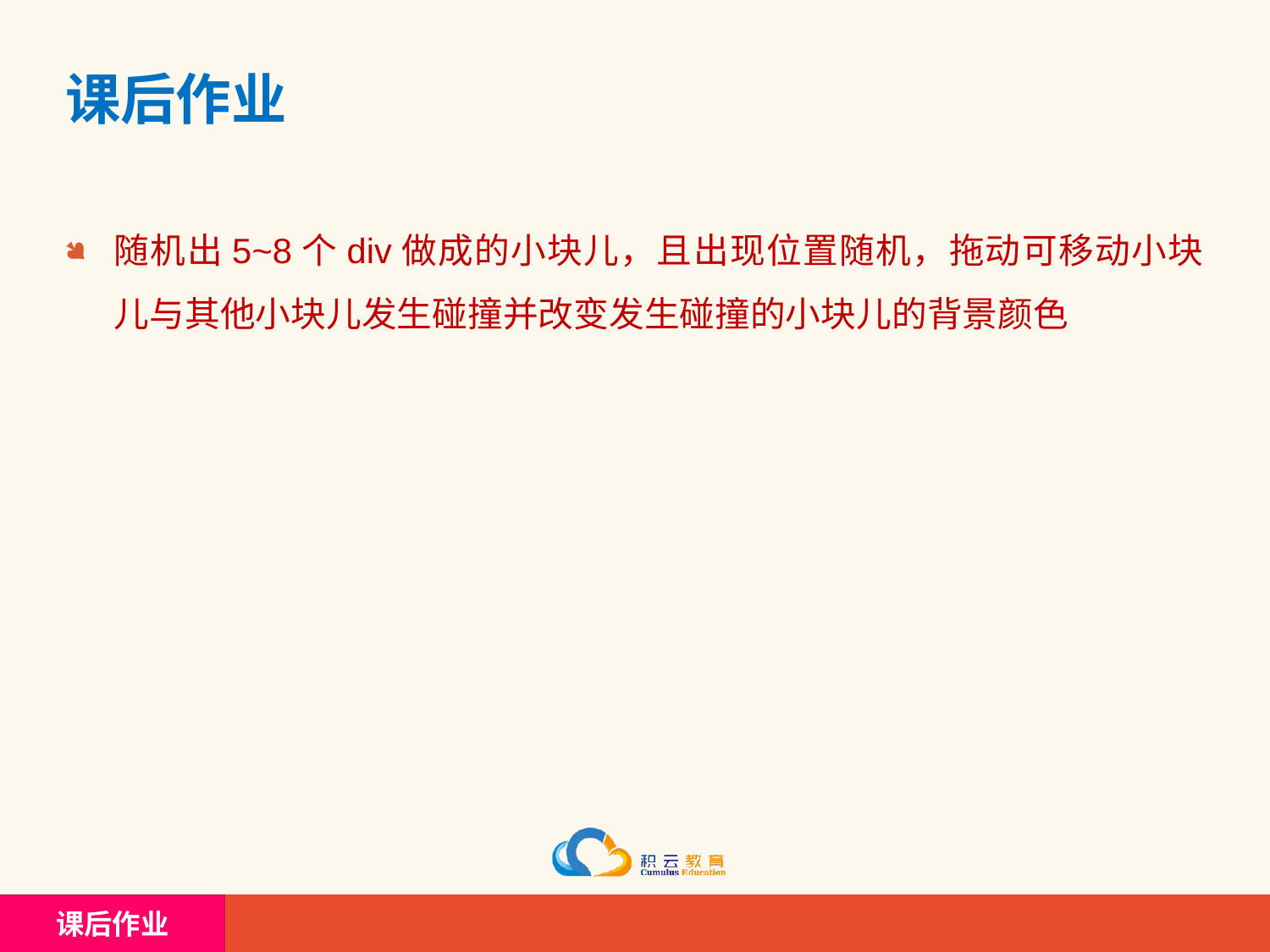

# 课后作业
随机出5~8个div做成的小块儿，且出现位置随机，拖动可移动小块儿与其他小块儿发生碰撞并改变发生碰撞的小块儿的背景颜色